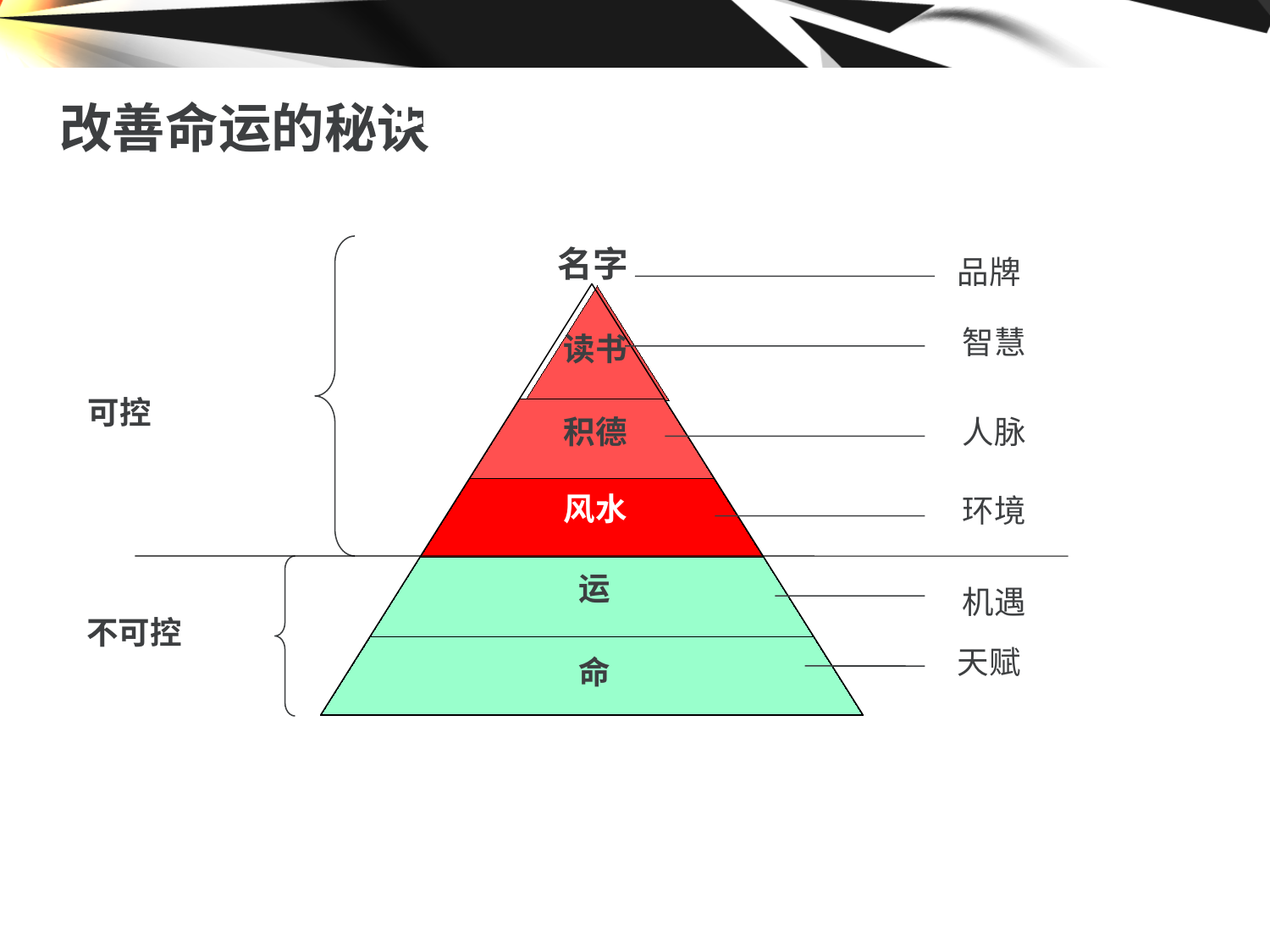

改善命运的秘诀
# 改善命运的秘诀

名字
品牌

可控

   不可控

 智慧

读书

 人脉

积德

 环境

风水

 机遇

运
天赋

命